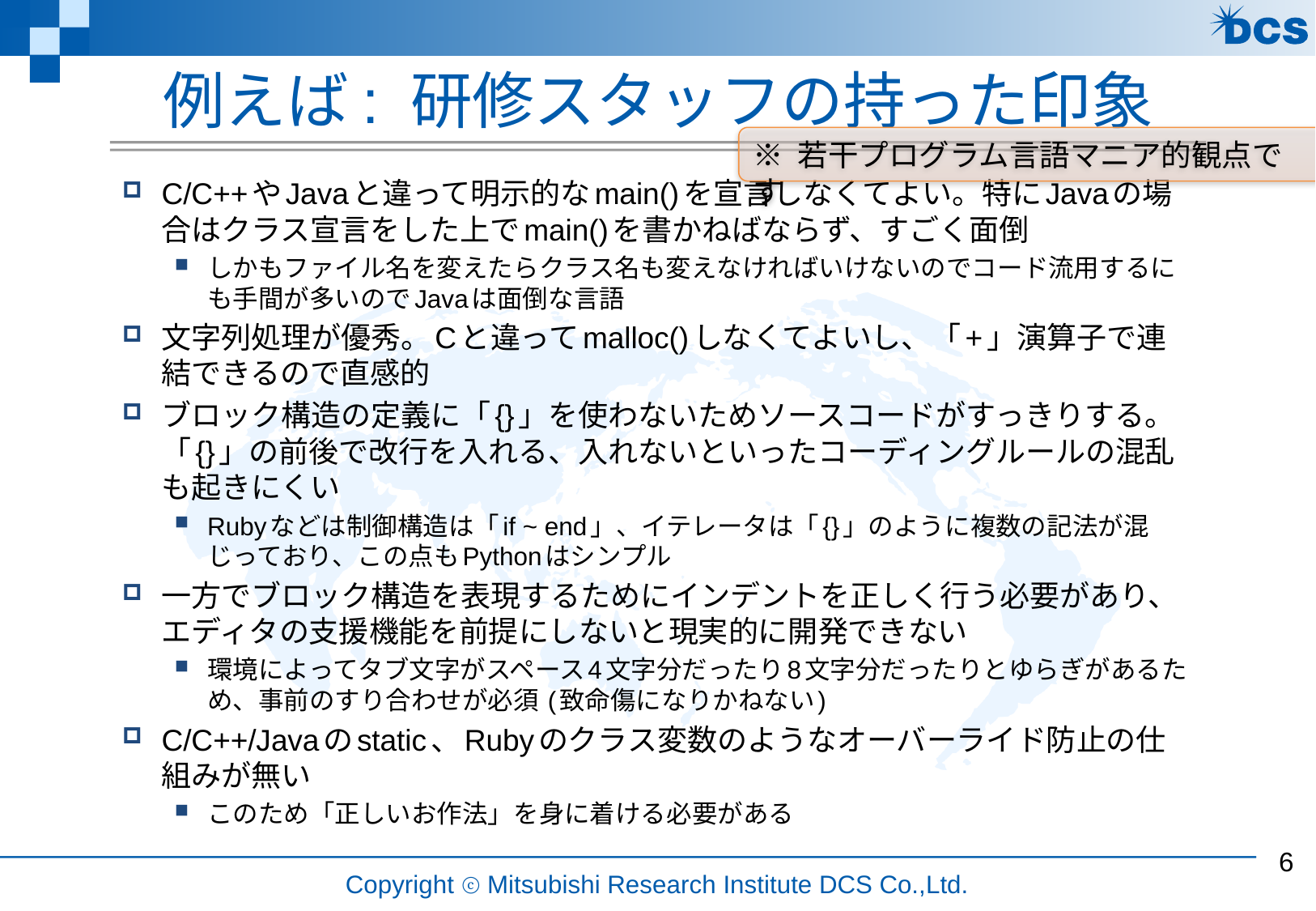

# 例えば: 研修スタッフの持った印象
※ 若干プログラム言語マニア的観点です
C/C++やJavaと違って明示的なmain()を宣言しなくてよい。特にJavaの場合はクラス宣言をした上でmain()を書かねばならず、すごく面倒
しかもファイル名を変えたらクラス名も変えなければいけないのでコード流用するにも手間が多いのでJavaは面倒な言語
文字列処理が優秀。Cと違ってmalloc()しなくてよいし、「+」演算子で連結できるので直感的
ブロック構造の定義に「{}」を使わないためソースコードがすっきりする。「{}」の前後で改行を入れる、入れないといったコーディングルールの混乱も起きにくい
Rubyなどは制御構造は「if ~ end」、イテレータは「{}」のように複数の記法が混じっており、この点もPythonはシンプル
一方でブロック構造を表現するためにインデントを正しく行う必要があり、エディタの支援機能を前提にしないと現実的に開発できない
環境によってタブ文字がスペース4文字分だったり8文字分だったりとゆらぎがあるため、事前のすり合わせが必須 (致命傷になりかねない)
C/C++/Javaのstatic、Rubyのクラス変数のようなオーバーライド防止の仕組みが無い
このため「正しいお作法」を身に着ける必要がある
6
Copyright ⓒ Mitsubishi Research Institute DCS Co.,Ltd.